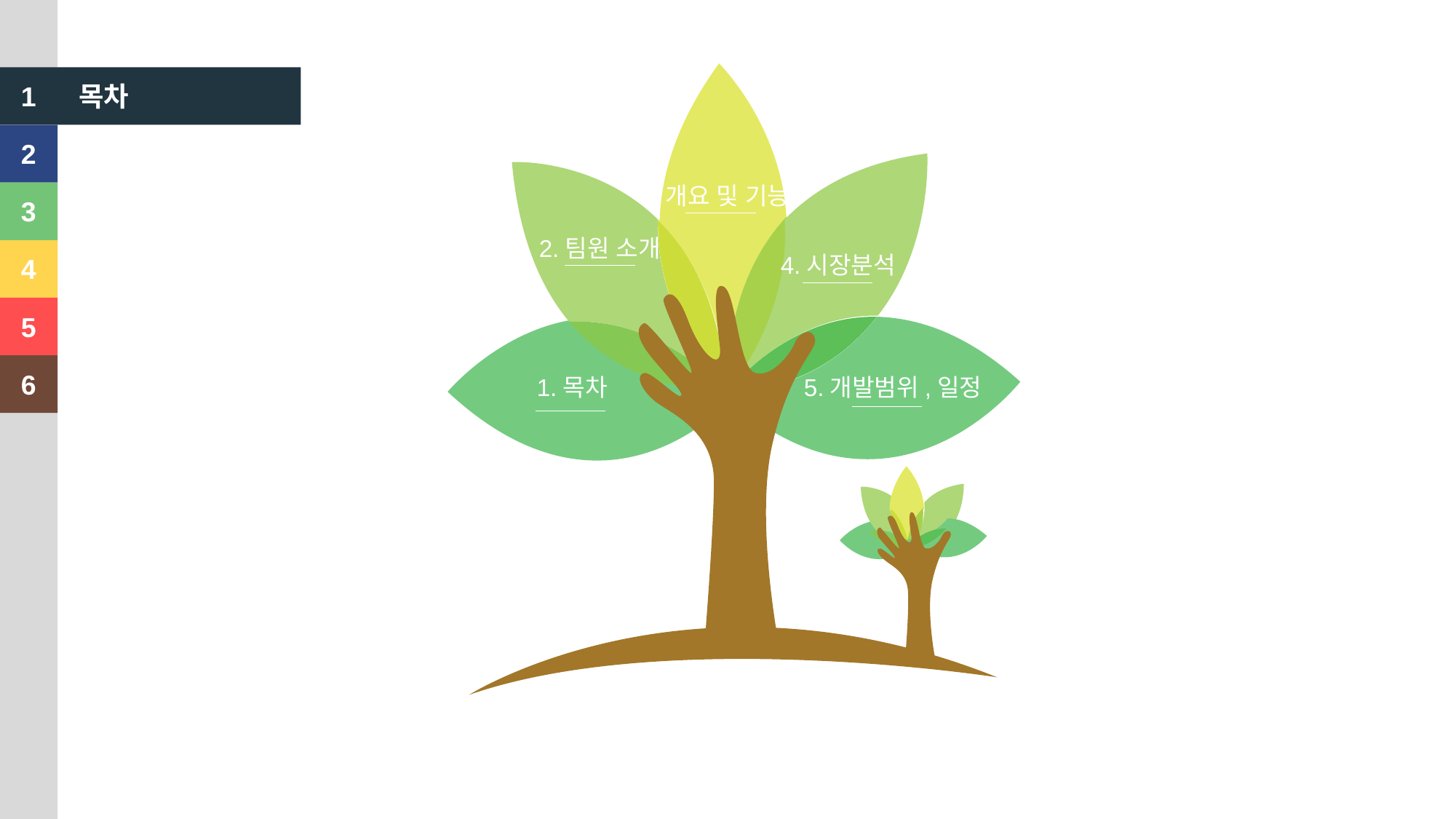

3.개요 및 기능

목차
1

2

4.시장분석

2.팀원 소개

3

4

5

5.개발범위,일정

1.목차

6